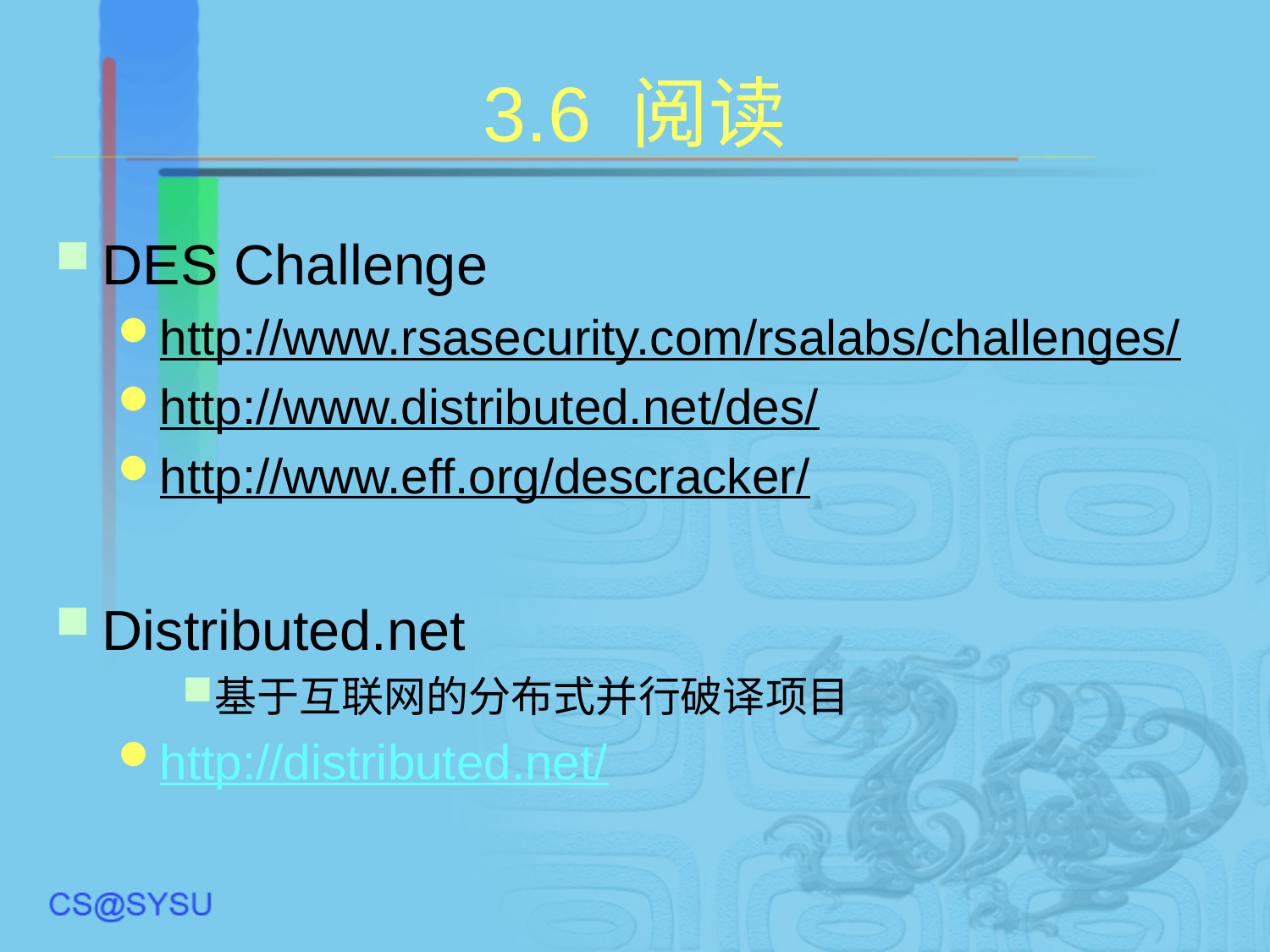

# 3.6 阅读
DES Challenge
http://www.rsasecurity.com/rsalabs/challenges/
http://www.distributed.net/des/
http://www.eff.org/descracker/

Distributed.net
基于互联网的分布式并行破译项目
http://distributed.net/